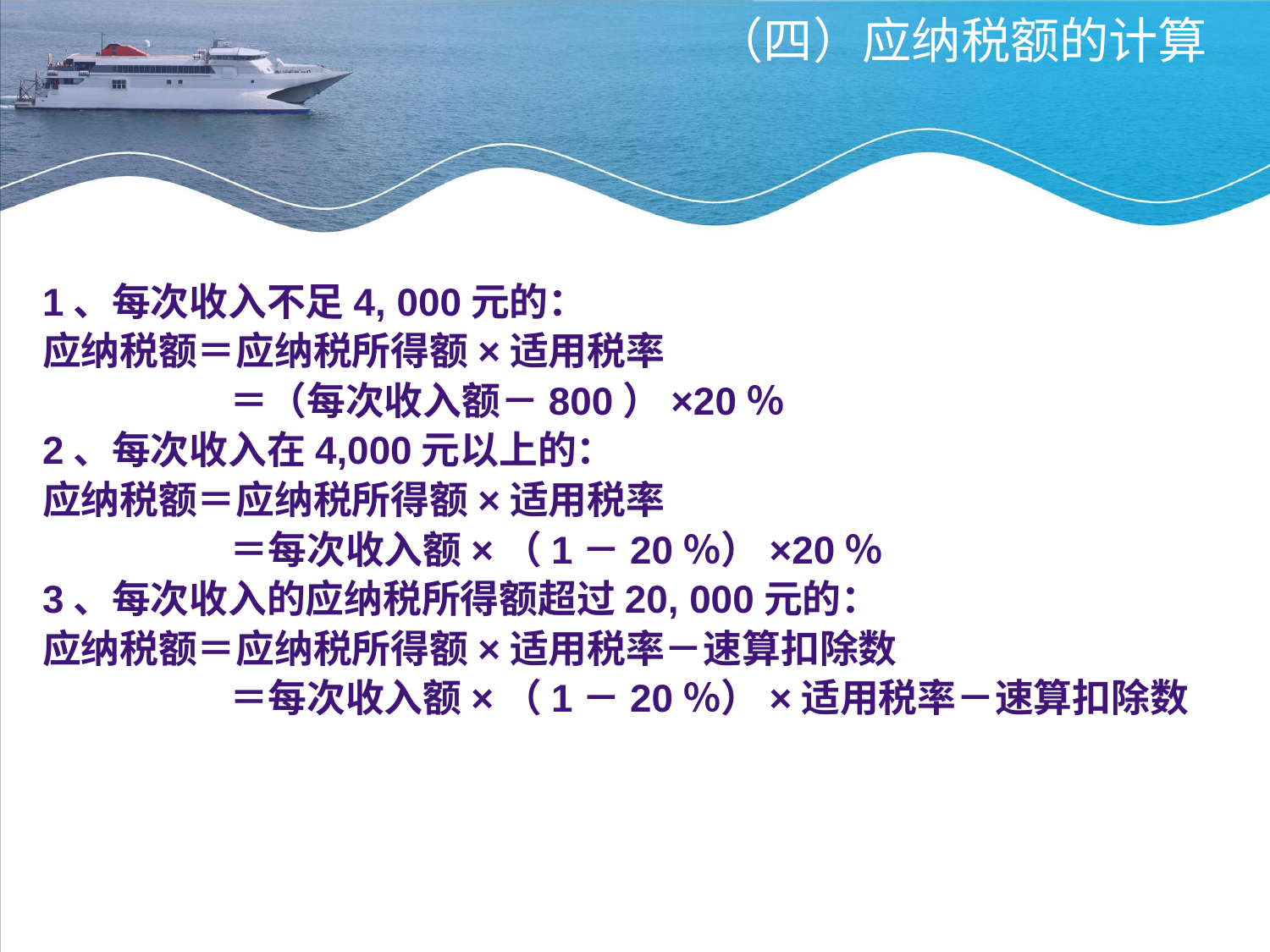

# （四）应纳税额的计算
1、每次收入不足4, 000元的：
应纳税额＝应纳税所得额×适用税率
                    ＝（每次收入额－800）×20％
2、每次收入在4,000元以上的：
应纳税额＝应纳税所得额×适用税率
                    ＝每次收入额×（1－20％）×20％
3、每次收入的应纳税所得额超过20, 000元的：
应纳税额＝应纳税所得额×适用税率－速算扣除数
                    ＝每次收入额×（1－20％）×适用税率－速算扣除数